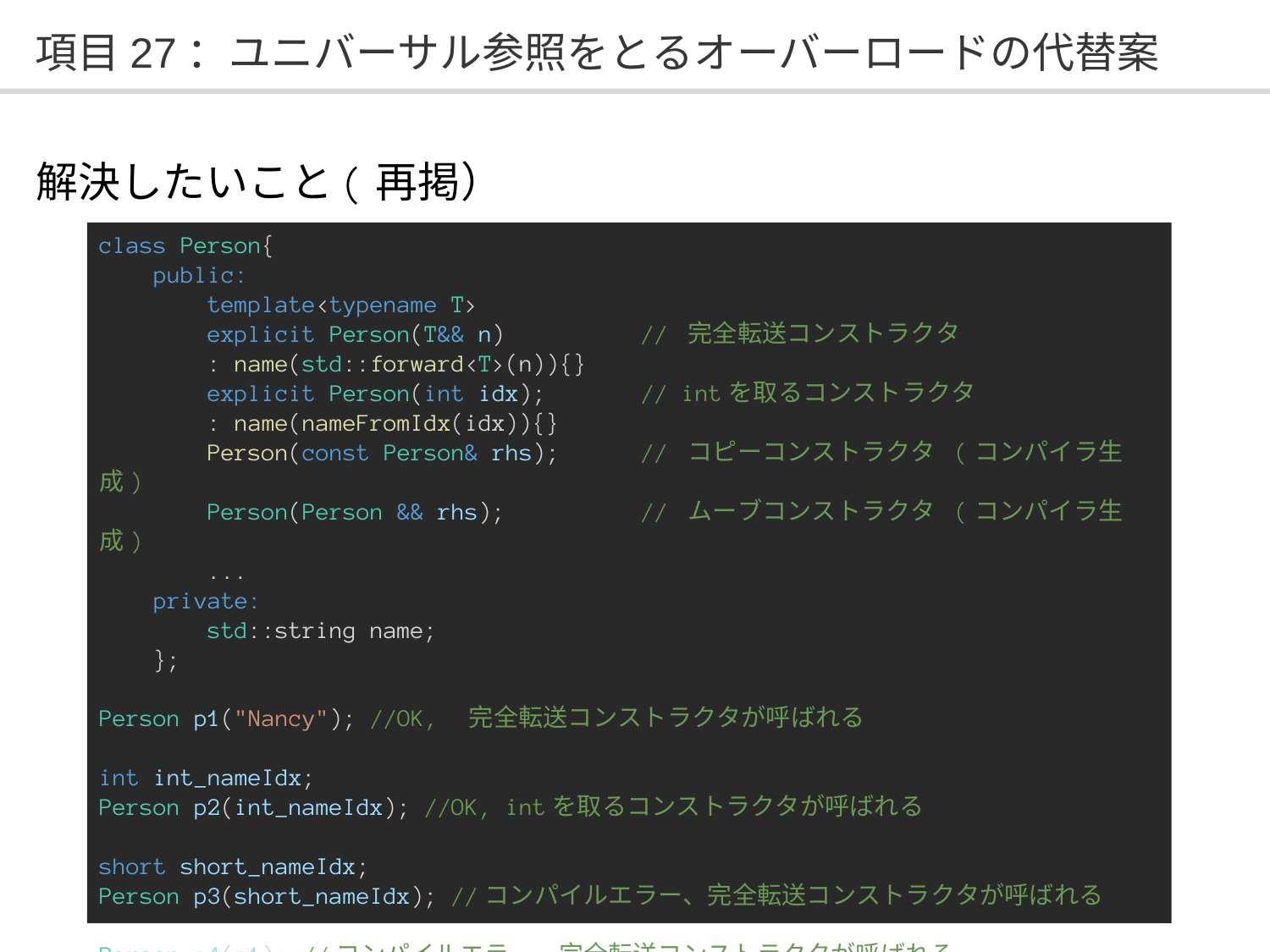

# 項目27：ユニバーサル参照をとるオーバーロードの代替案
解決したいこと(再掲）
class Person{
    public:
        template<typename T>
        explicit Person(T&& n)          // 完全転送コンストラクタ
        : name(std::forward<T>(n)){}
        explicit Person(int idx);       // intを取るコンストラクタ
        : name(nameFromIdx(idx)){}
        Person(const Person& rhs);      // コピーコンストラクタ (コンパイラ生成)
        Person(Person && rhs);          // ムーブコンストラクタ (コンパイラ生成)
        ...
    private:
        std::string name;
    };
Person p1("Nancy"); //OK,　完全転送コンストラクタが呼ばれる
int int_nameIdx;
Person p2(int_nameIdx); //OK, intを取るコンストラクタが呼ばれる
short short_nameIdx;
Person p3(short_nameIdx); //コンパイルエラー、完全転送コンストラクタが呼ばれる
Person p4(p1); //コンパイルエラー、完全転送コンストラクタが呼ばれる